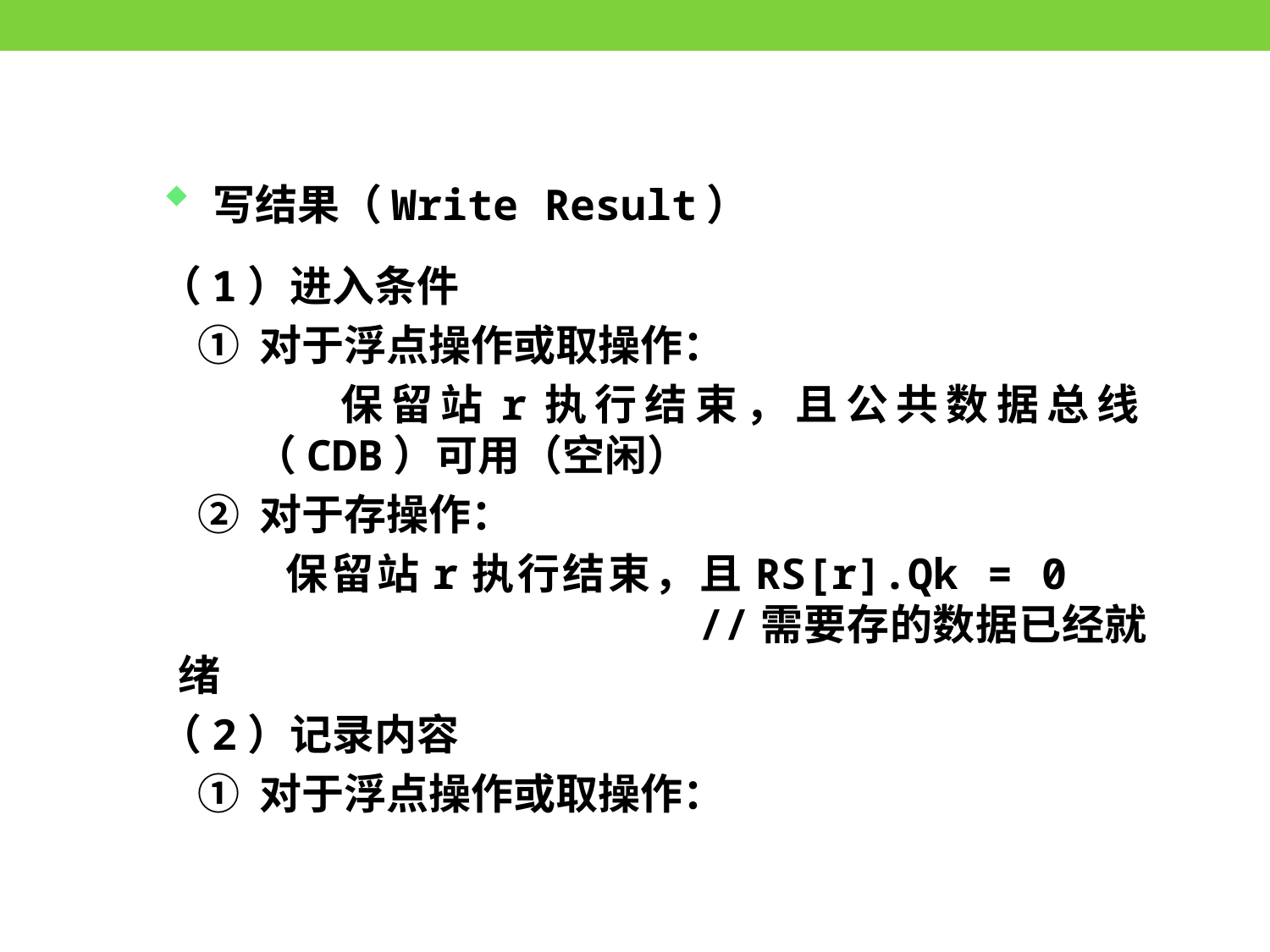

83
 写结果（Write Result）
  （1）进入条件
       ① 对于浮点操作或取操作：
           保留站r执行结束，且公共数据总线
        （CDB）可用（空闲）
       ② 对于存操作：
           保留站r执行结束，且RS[r].Qk = 0
                    //需要存的数据已经就绪
  （2）记录内容
       ① 对于浮点操作或取操作：